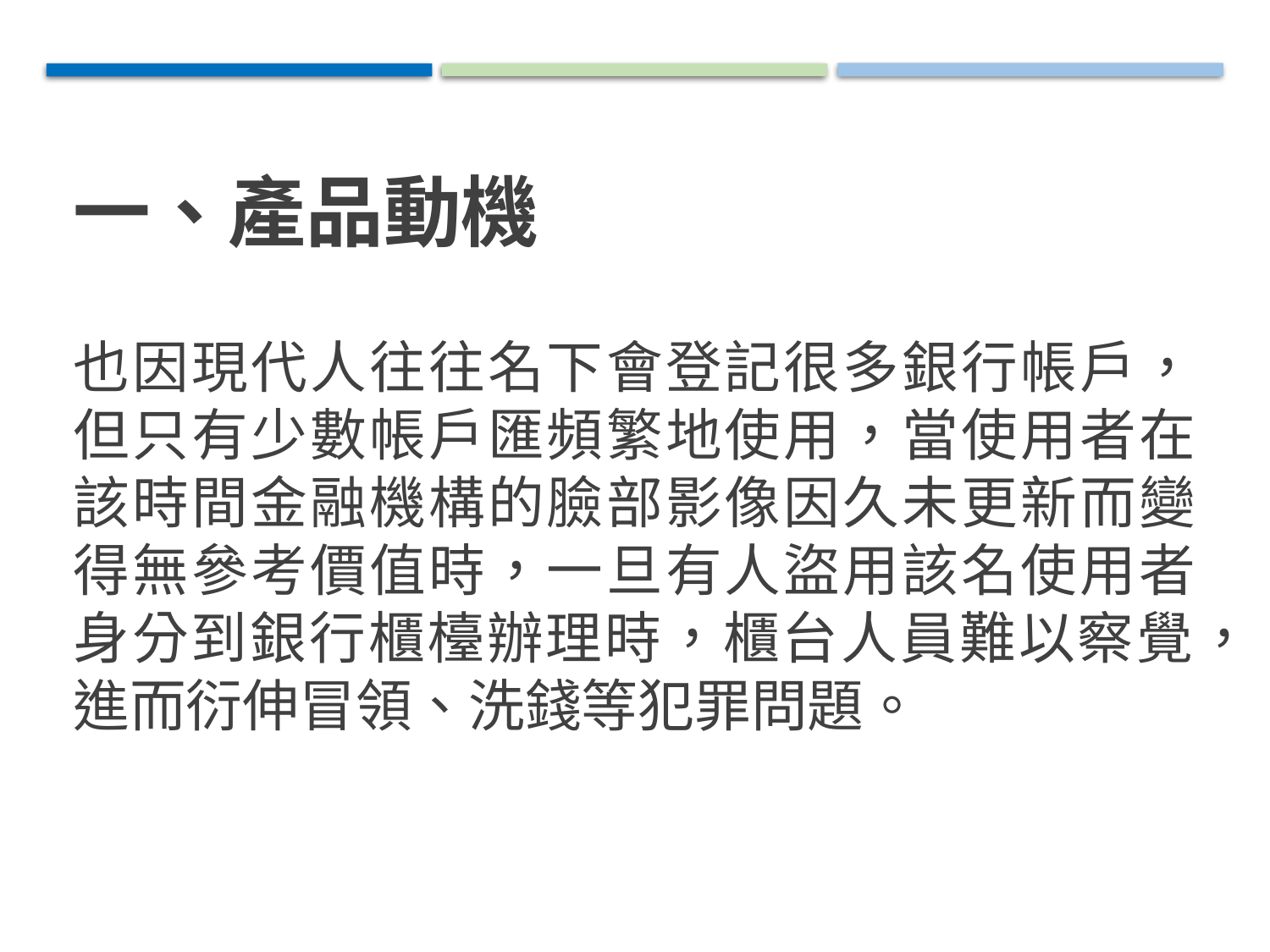

# 一、產品動機
也因現代人往往名下會登記很多銀行帳戶，但只有少數帳戶匯頻繁地使用，當使用者在該時間金融機構的臉部影像因久未更新而變得無參考價值時，一旦有人盜用該名使用者身分到銀行櫃檯辦理時，櫃台人員難以察覺，進而衍伸冒領、洗錢等犯罪問題。